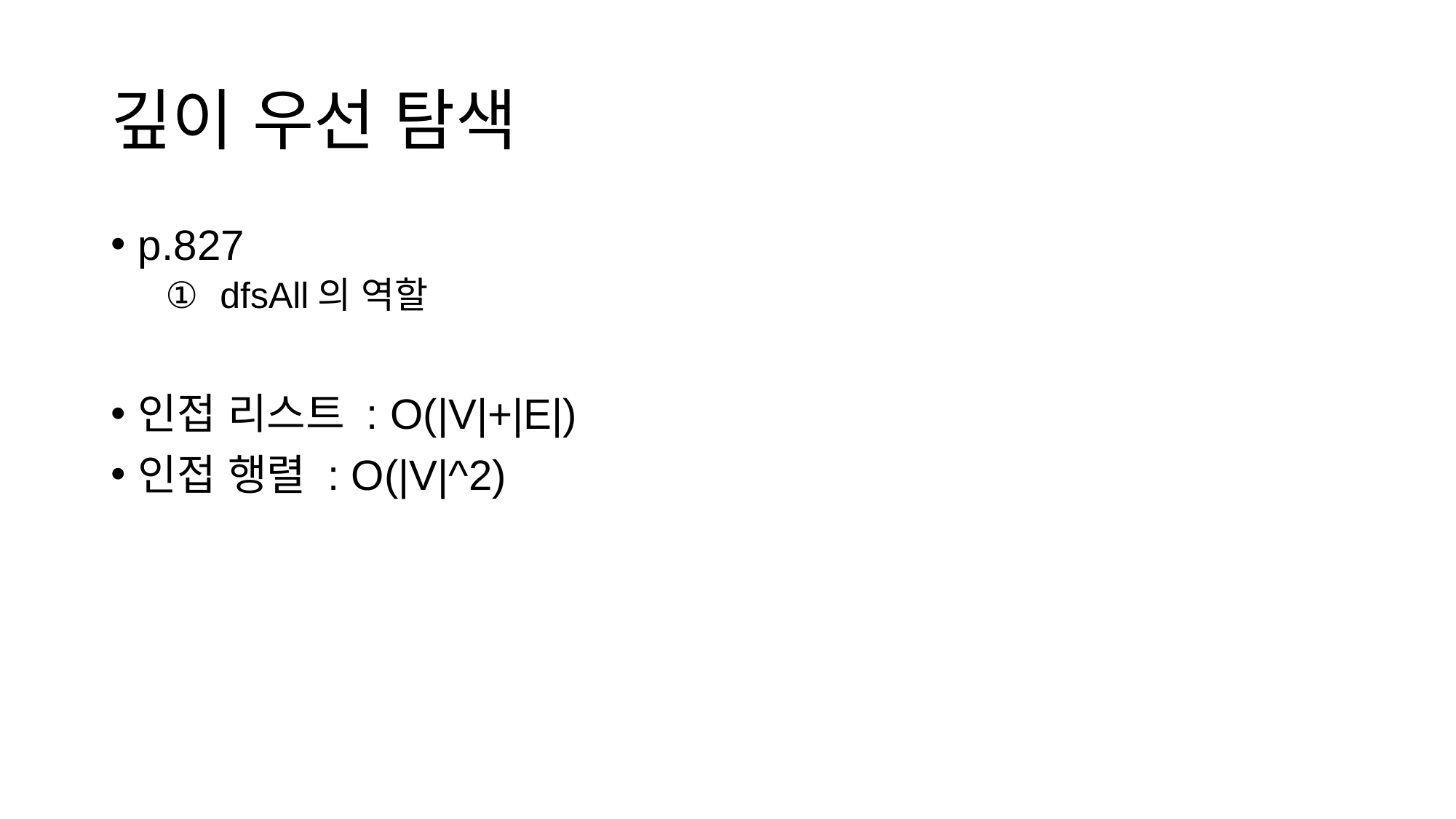

# 깊이 우선 탐색
p.827
dfsAll의 역할

인접 리스트 : O(|V|+|E|)
인접 행렬 : O(|V|^2)